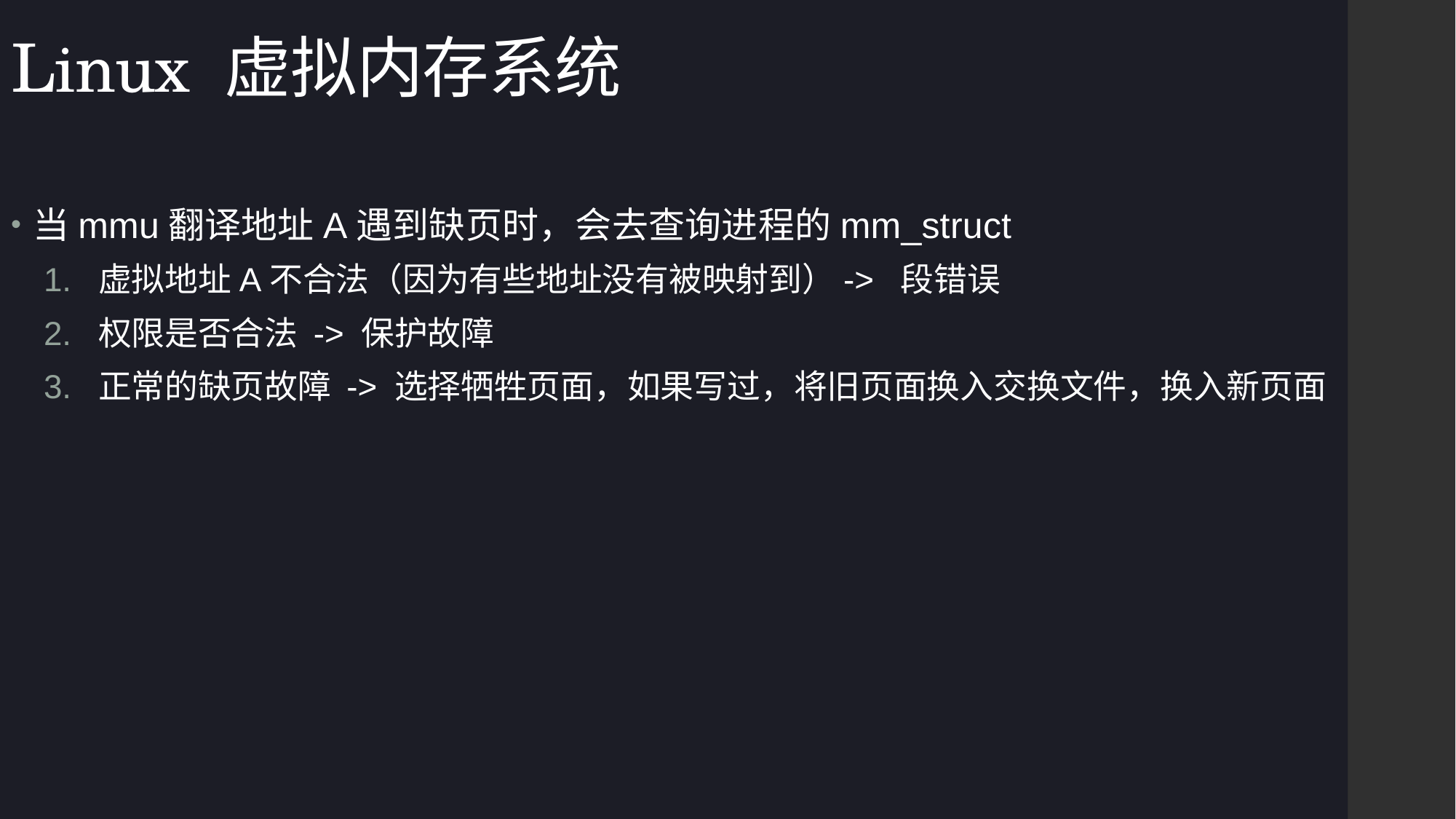

# Linux 虚拟内存系统

当mmu翻译地址A遇到缺页时，会去查询进程的mm_struct
虚拟地址A不合法（因为有些地址没有被映射到）->  段错误
权限是否合法 -> 保护故障
正常的缺页故障 -> 选择牺牲页面，如果写过，将旧页面换入交换文件，换入新页面